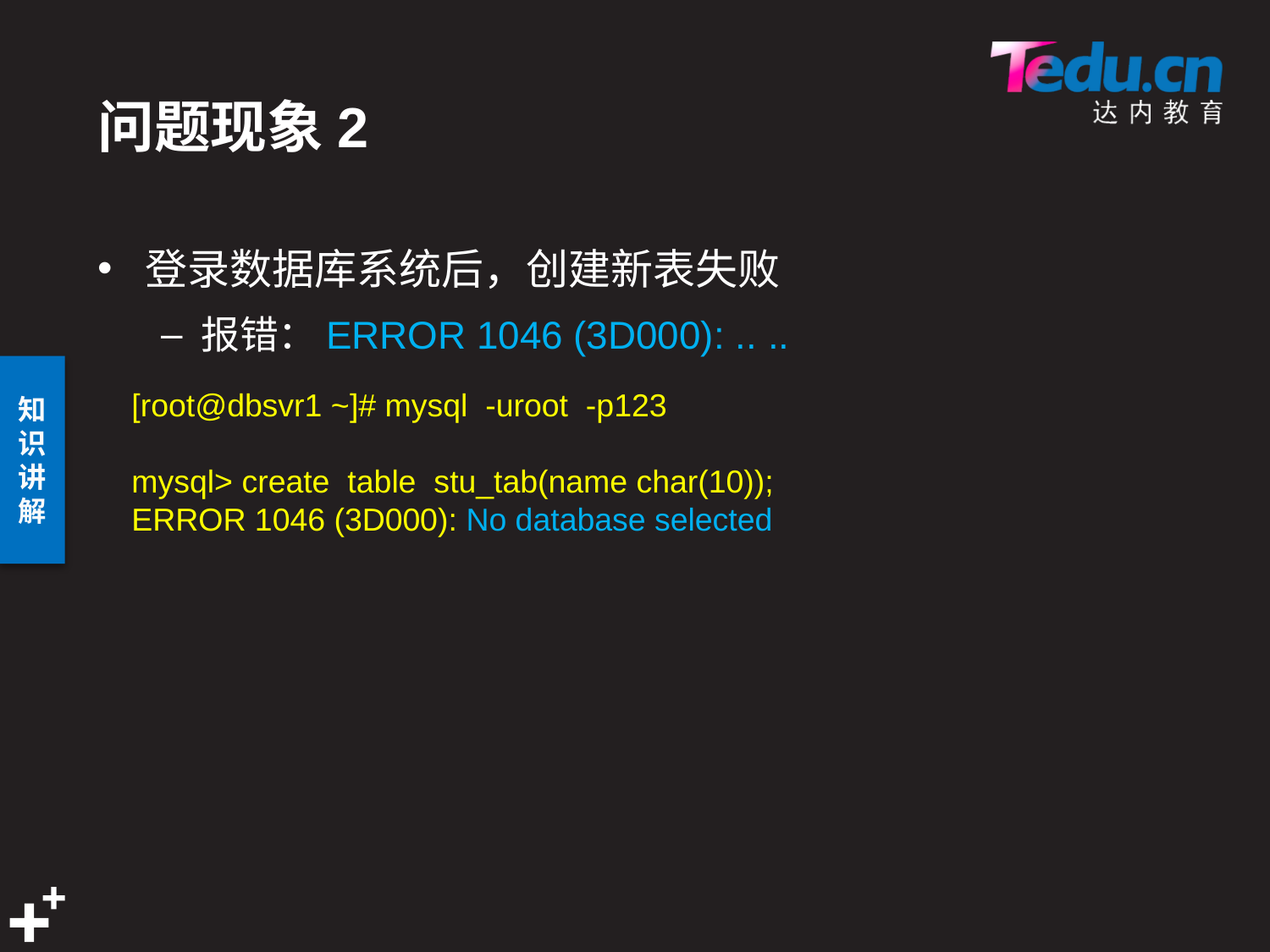

# 问题现象2
登录数据库系统后，创建新表失败
报错：ERROR 1046 (3D000): .. ..
[root@dbsvr1 ~]# mysql  -uroot  -p123

mysql> create  table  stu_tab(name char(10));
ERROR 1046 (3D000): No database selected